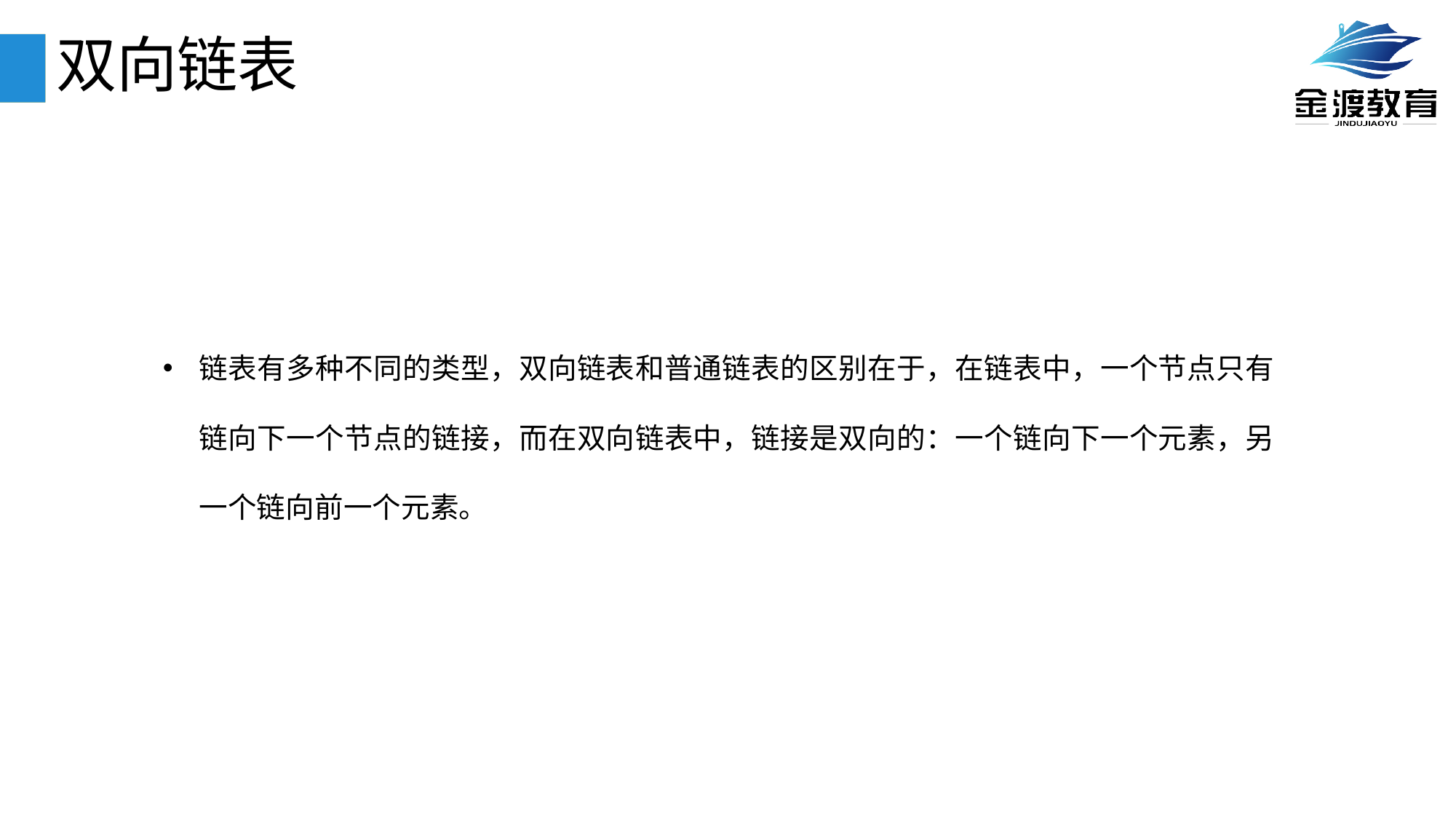

# 双向链表
链表有多种不同的类型，双向链表和普通链表的区别在于，在链表中，一个节点只有链向下一个节点的链接，而在双向链表中，链接是双向的：一个链向下一个元素，另一个链向前一个元素。